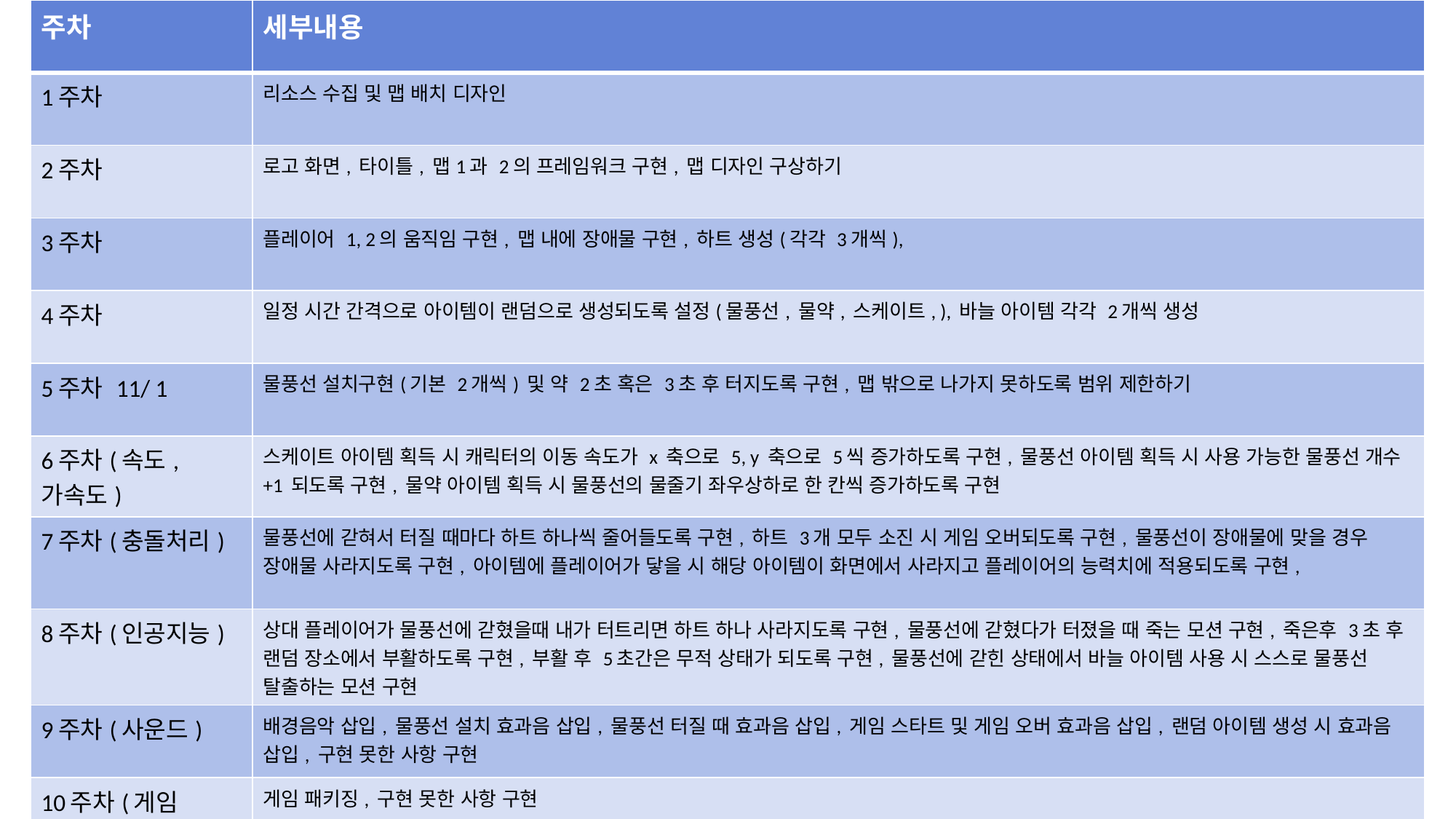

| 주차 | 세부내용 |
| --- | --- |
| 1주차 | 리소스 수집 및 맵 배치 디자인 |
| 2주차 | 로고 화면, 타이틀, 맵1과 2의 프레임워크 구현, 맵 디자인 구상하기 |
| 3주차 | 플레이어 1, 2의 움직임 구현, 맵 내에 장애물 구현, 하트 생성(각각 3개씩), |
| 4주차 | 일정 시간 간격으로 아이템이 랜덤으로 생성되도록 설정(물풍선, 물약, 스케이트, ), 바늘 아이템 각각 2개씩 생성 |
| 5주차 11/ 1 | 물풍선 설치구현(기본 2개씩) 및 약 2초 혹은 3초 후 터지도록 구현, 맵 밖으로 나가지 못하도록 범위 제한하기 |
| 6주차(속도, 가속도) | 스케이트 아이템 획득 시 캐릭터의 이동 속도가 x 축으로 5, y 축으로 5씩 증가하도록 구현, 물풍선 아이템 획득 시 사용 가능한 물풍선 개수 +1 되도록 구현, 물약 아이템 획득 시 물풍선의 물줄기 좌우상하로 한 칸씩 증가하도록 구현 |
| 7주차(충돌처리) | 물풍선에 갇혀서 터질 때마다 하트 하나씩 줄어들도록 구현, 하트 3개 모두 소진 시 게임 오버되도록 구현, 물풍선이 장애물에 맞을 경우 장애물 사라지도록 구현, 아이템에 플레이어가 닿을 시 해당 아이템이 화면에서 사라지고 플레이어의 능력치에 적용되도록 구현, |
| 8주차(인공지능) | 상대 플레이어가 물풍선에 갇혔을때 내가 터트리면 하트 하나 사라지도록 구현, 물풍선에 갇혔다가 터졌을 때 죽는 모션 구현, 죽은후 3초 후 랜덤 장소에서 부활하도록 구현, 부활 후 5초간은 무적 상태가 되도록 구현, 물풍선에 갇힌 상태에서 바늘 아이템 사용 시 스스로 물풍선 탈출하는 모션 구현 |
| 9주차(사운드) | 배경음악 삽입, 물풍선 설치 효과음 삽입, 물풍선 터질 때 효과음 삽입, 게임 스타트 및 게임 오버 효과음 삽입, 랜덤 아이템 생성 시 효과음 삽입, 구현 못한 사항 구현 |
| 10주차(게임 패키징) | 게임 패키징, 구현 못한 사항 구현 |
#